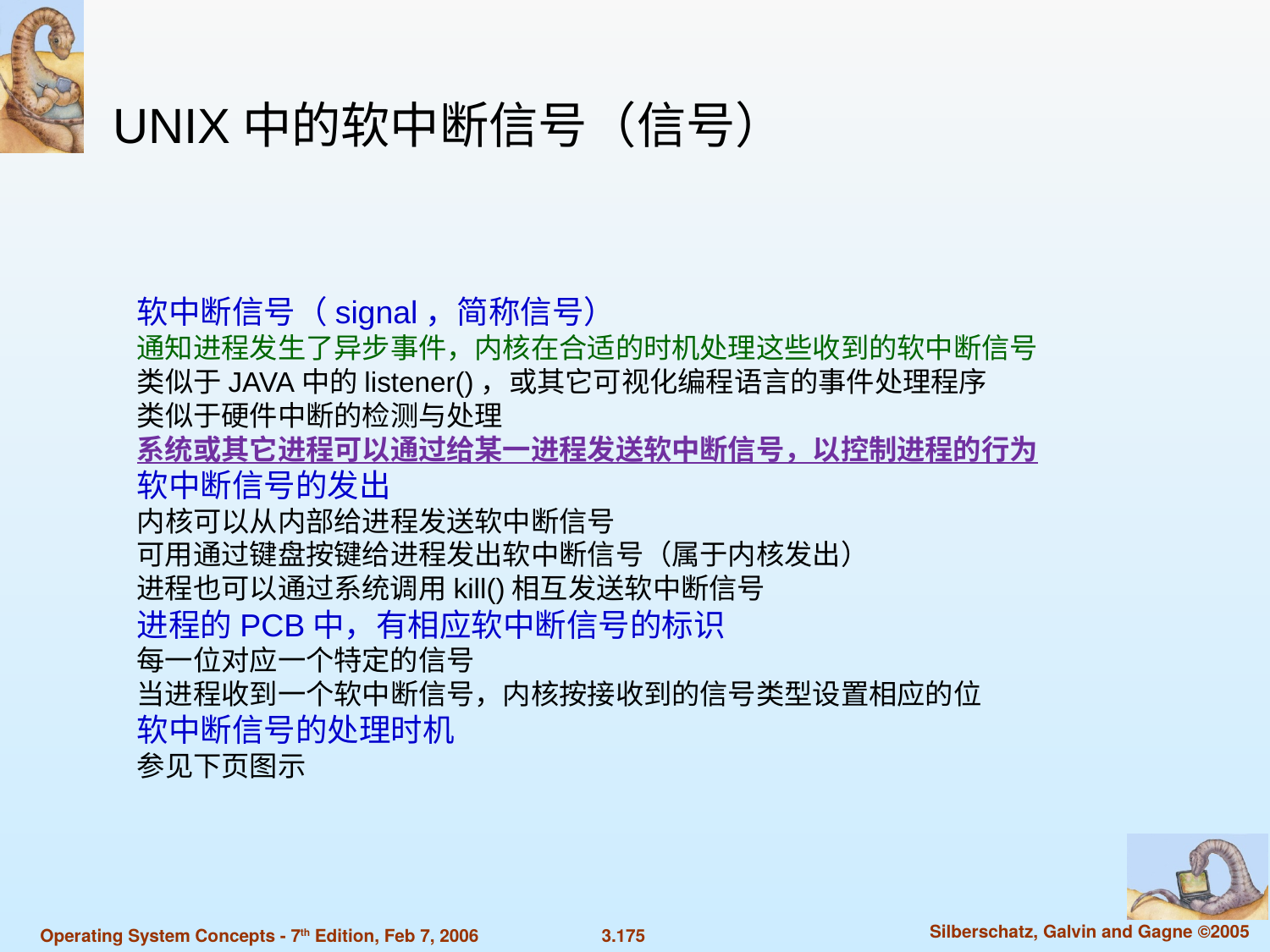

UNIX中的软中断信号（信号）
软中断信号（signal，简称信号）
通知进程发生了异步事件，内核在合适的时机处理这些收到的软中断信号
类似于JAVA中的listener()，或其它可视化编程语言的事件处理程序
类似于硬件中断的检测与处理
系统或其它进程可以通过给某一进程发送软中断信号，以控制进程的行为
软中断信号的发出
内核可以从内部给进程发送软中断信号
可用通过键盘按键给进程发出软中断信号（属于内核发出）
进程也可以通过系统调用kill()相互发送软中断信号
进程的PCB中，有相应软中断信号的标识
每一位对应一个特定的信号
当进程收到一个软中断信号，内核按接收到的信号类型设置相应的位
软中断信号的处理时机
参见下页图示